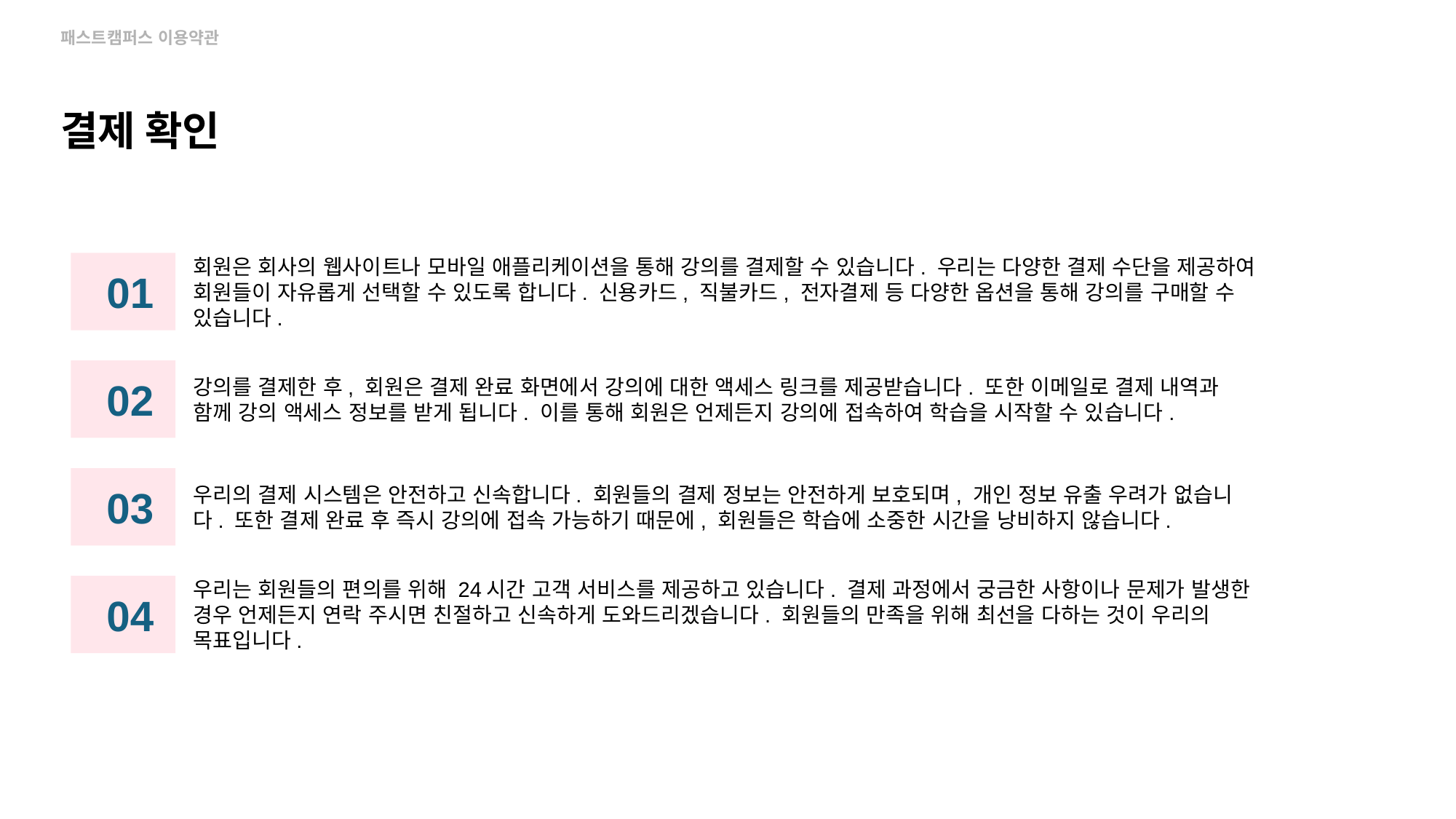

패스트캠퍼스 이용약관
결제 확인
01
회원은 회사의 웹사이트나 모바일 애플리케이션을 통해 강의를 결제할 수 있습니다. 우리는 다양한 결제 수단을 제공하여 회원들이 자유롭게 선택할 수 있도록 합니다. 신용카드, 직불카드, 전자결제 등 다양한 옵션을 통해 강의를 구매할 수 있습니다.
02
강의를 결제한 후, 회원은 결제 완료 화면에서 강의에 대한 액세스 링크를 제공받습니다. 또한 이메일로 결제 내역과 함께 강의 액세스 정보를 받게 됩니다. 이를 통해 회원은 언제든지 강의에 접속하여 학습을 시작할 수 있습니다.
03
우리의 결제 시스템은 안전하고 신속합니다. 회원들의 결제 정보는 안전하게 보호되며, 개인 정보 유출 우려가 없습니다. 또한 결제 완료 후 즉시 강의에 접속 가능하기 때문에, 회원들은 학습에 소중한 시간을 낭비하지 않습니다.
04
우리는 회원들의 편의를 위해 24시간 고객 서비스를 제공하고 있습니다. 결제 과정에서 궁금한 사항이나 문제가 발생한 경우 언제든지 연락 주시면 친절하고 신속하게 도와드리겠습니다. 회원들의 만족을 위해 최선을 다하는 것이 우리의 목표입니다.